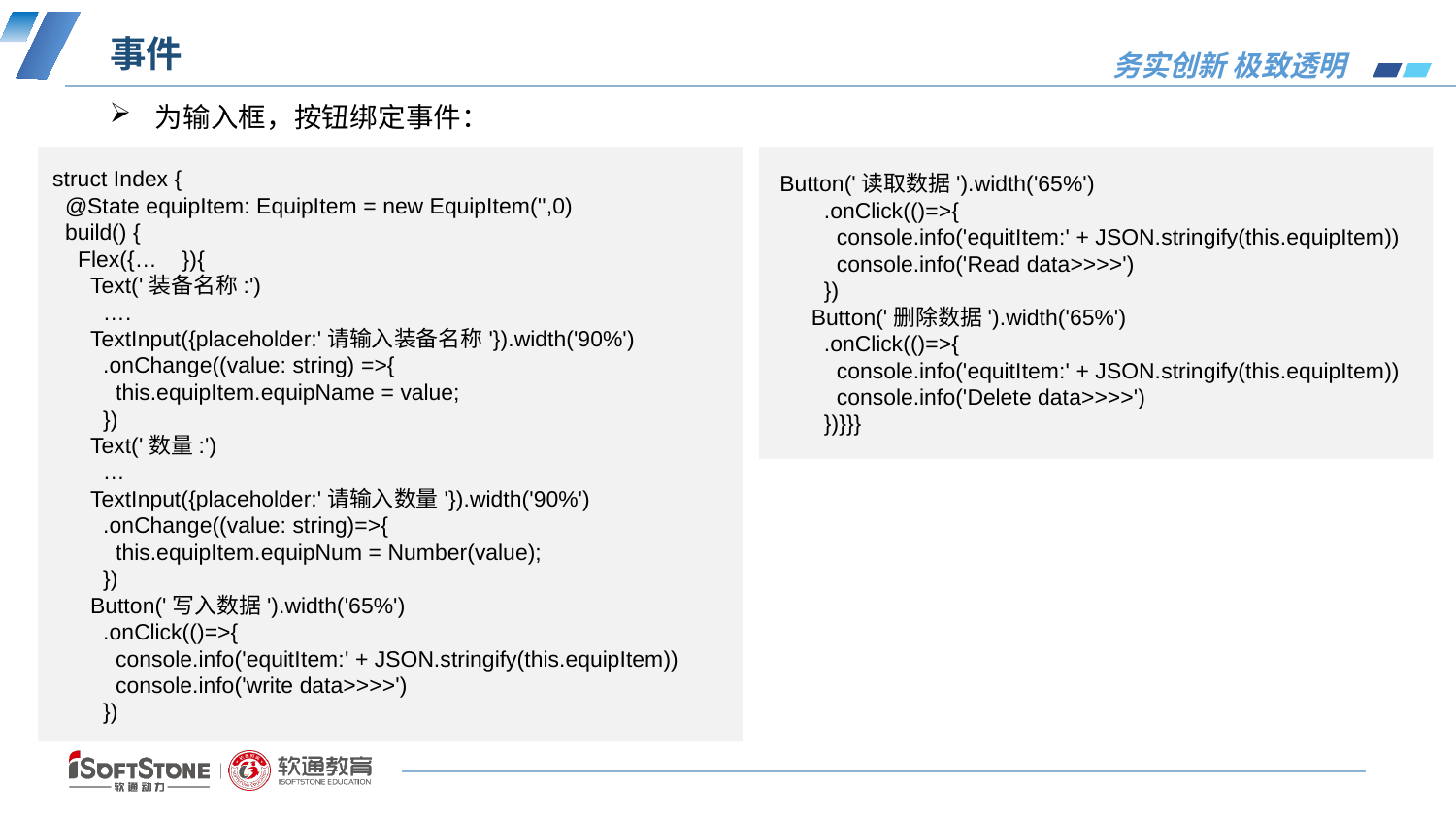

# 事件
为输入框，按钮绑定事件：
struct Index {
  @State equipItem: EquipItem = new EquipItem('',0)
  build() {
    Flex({…    }){
      Text('装备名称:')
        ….
      TextInput({placeholder:'请输入装备名称'}).width('90%')
        .onChange((value: string) =>{
          this.equipItem.equipName = value;
        })
      Text('数量:')
        …
      TextInput({placeholder:'请输入数量'}).width('90%')
        .onChange((value: string)=>{
          this.equipItem.equipNum = Number(value);
        })
      Button('写入数据').width('65%')
        .onClick(()=>{
          console.info('equitItem:' + JSON.stringify(this.equipItem))
          console.info('write data>>>>')
        })
 Button('读取数据').width('65%')
        .onClick(()=>{
          console.info('equitItem:' + JSON.stringify(this.equipItem))
          console.info('Read data>>>>')
        })
      Button('删除数据').width('65%')
        .onClick(()=>{
          console.info('equitItem:' + JSON.stringify(this.equipItem))
          console.info('Delete data>>>>')
        })}}}